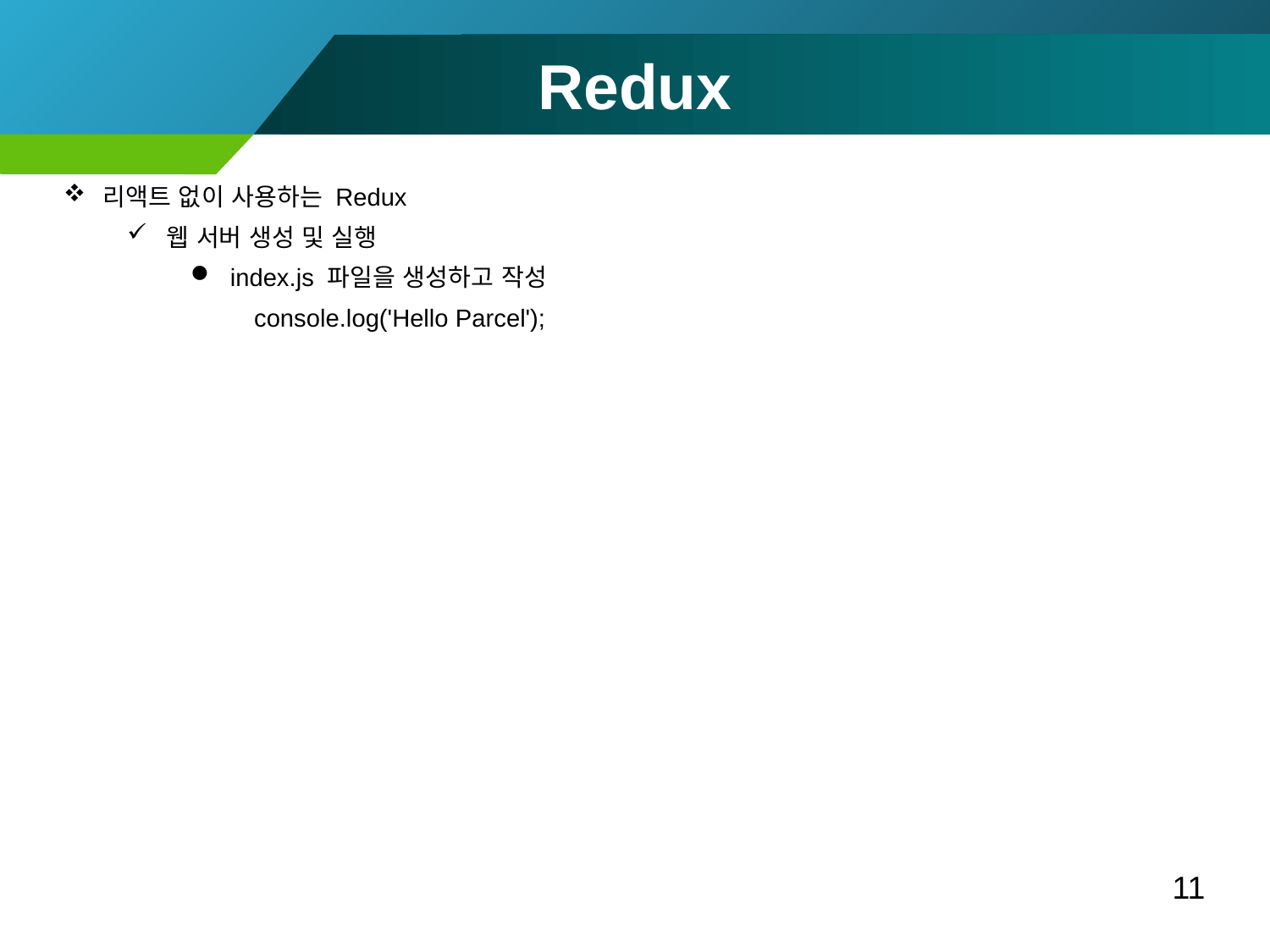

Redux
리액트 없이 사용하는 Redux
웹 서버 생성 및 실행
index.js 파일을 생성하고 작성
console.log('Hello Parcel');
11